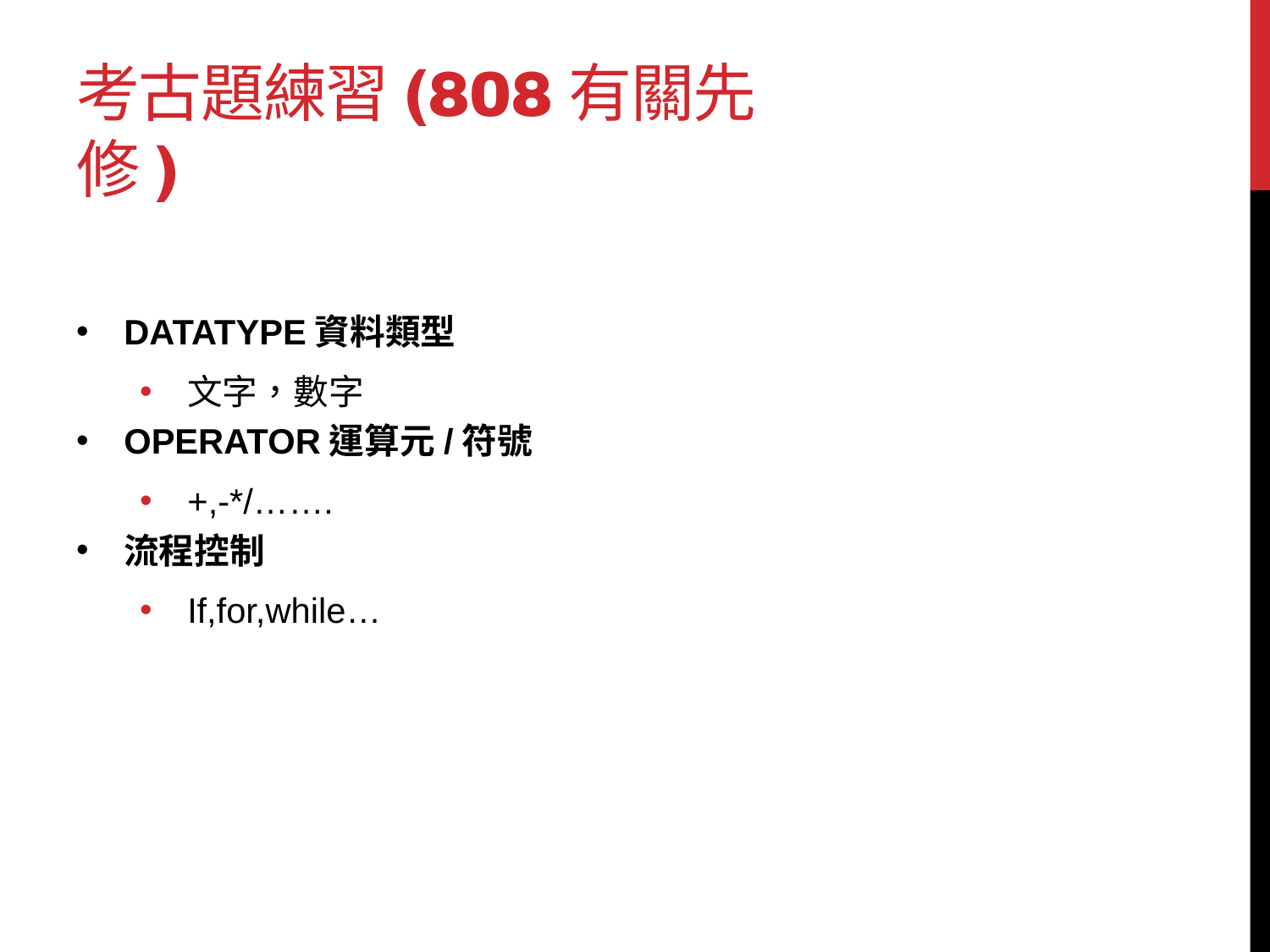

# 考古題練習(808有關先修)

DATATYPE資料類型
文字，數字
OPERATOR運算元/符號
+,-*/…….
流程控制
If,for,while…